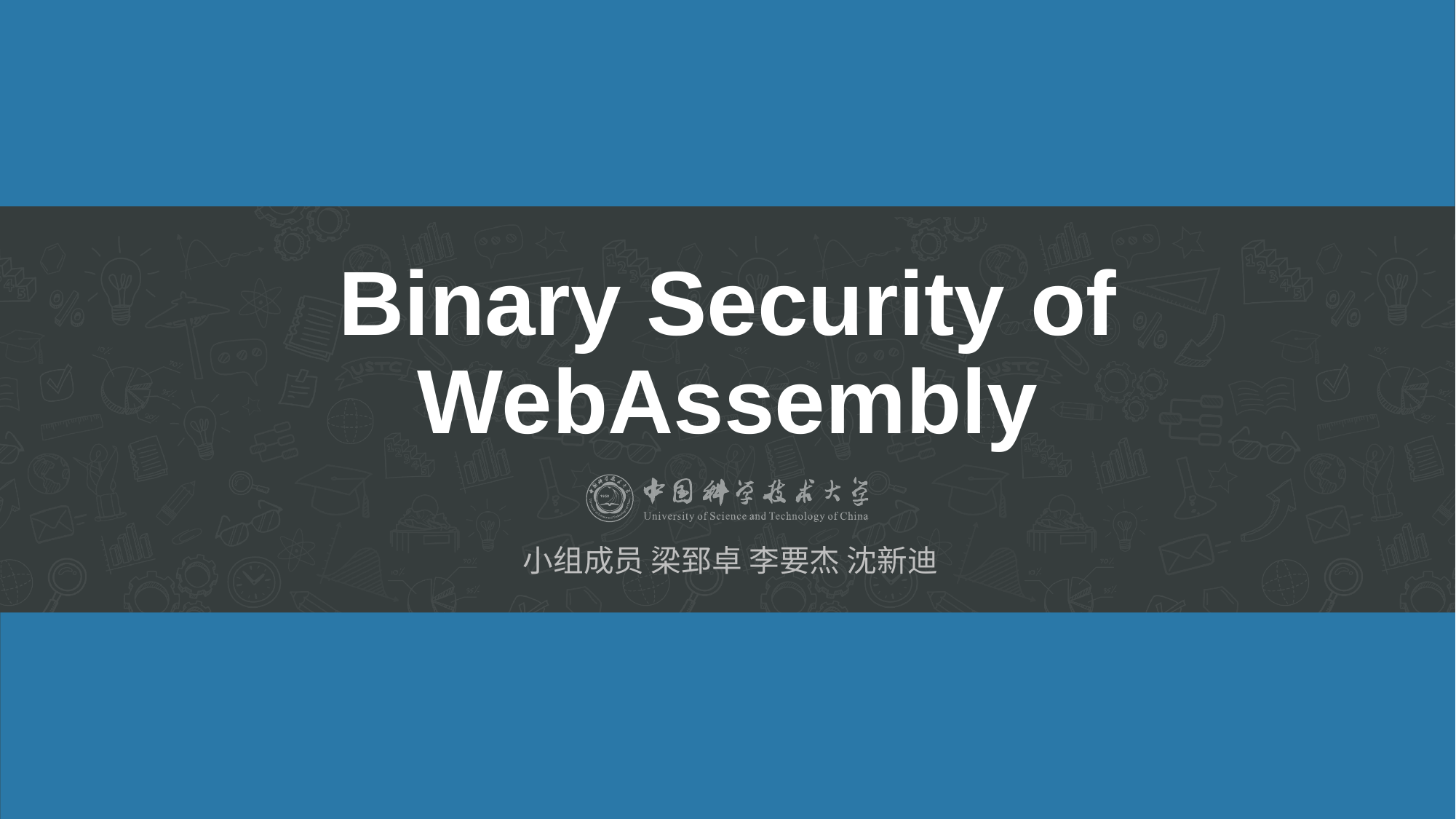

# Binary Security of WebAssembly
小组成员 梁郅卓 李要杰 沈新迪